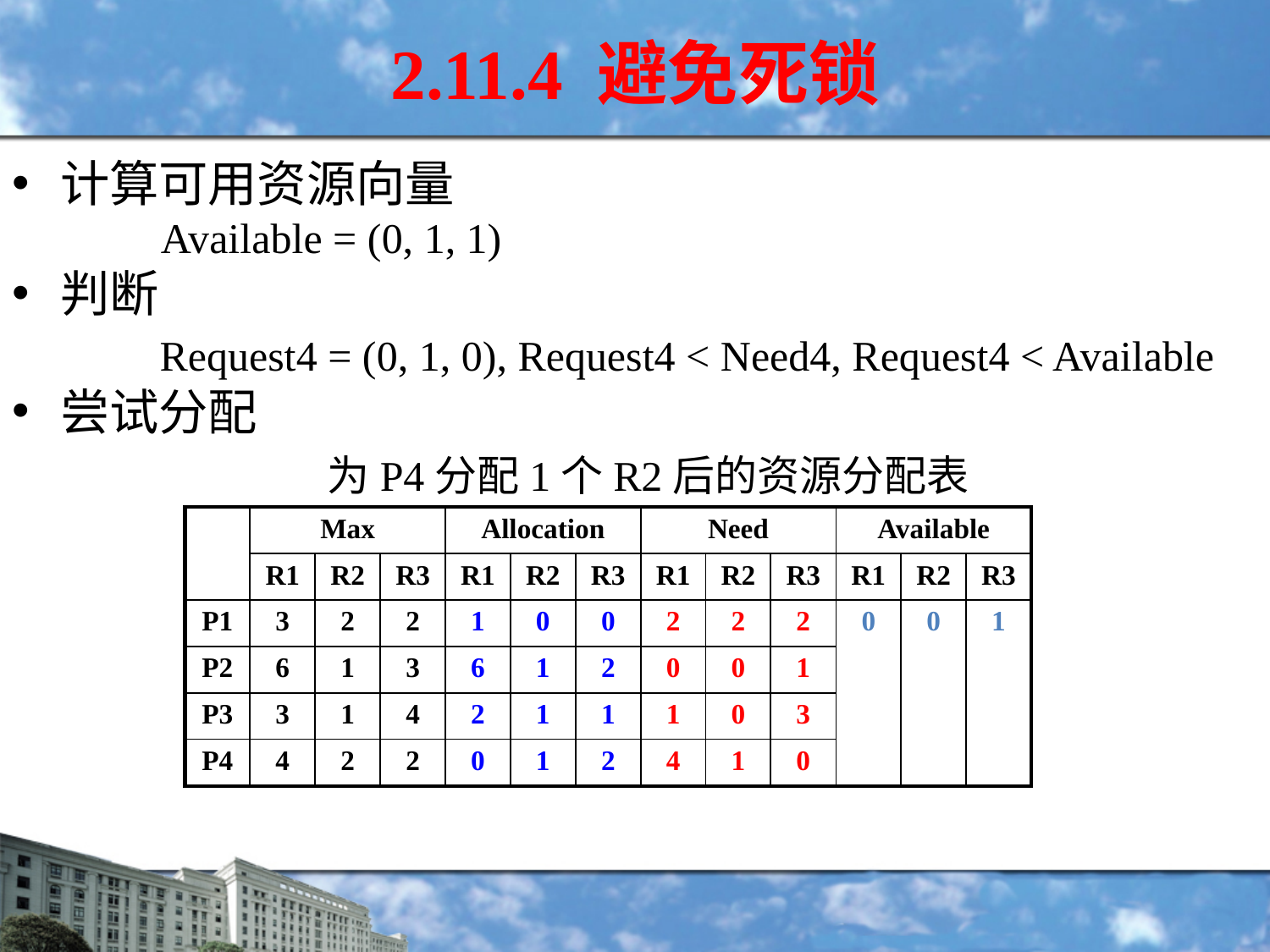

2.11.4 避免死锁
计算可用资源向量
              Available = (0, 1, 1)
判断
            Request4 = (0, 1, 0), Request4 < Need4, Request4 < Available
尝试分配

为P4分配1个R2后的资源分配表
|  | Max |  |  | Allocation |  |  | Need |  |  | Available |  |  |
| --- | --- | --- | --- | --- | --- | --- | --- | --- | --- | --- | --- | --- |
|  | R1 | R2 | R3 | R1 | R2 | R3 | R1 | R2 | R3 | R1 | R2 | R3 |
| P1 | 3 | 2 | 2 | 1 | 0 | 0 | 2 | 2 | 2 | 0 | 0 | 1 |
| P2 | 6 | 1 | 3 | 6 | 1 | 2 | 0 | 0 | 1 |  |  |  |
| P3 | 3 | 1 | 4 | 2 | 1 | 1 | 1 | 0 | 3 |  |  |  |
| P4 | 4 | 2 | 2 | 0 | 1 | 2 | 4 | 1 | 0 |  |  |  |